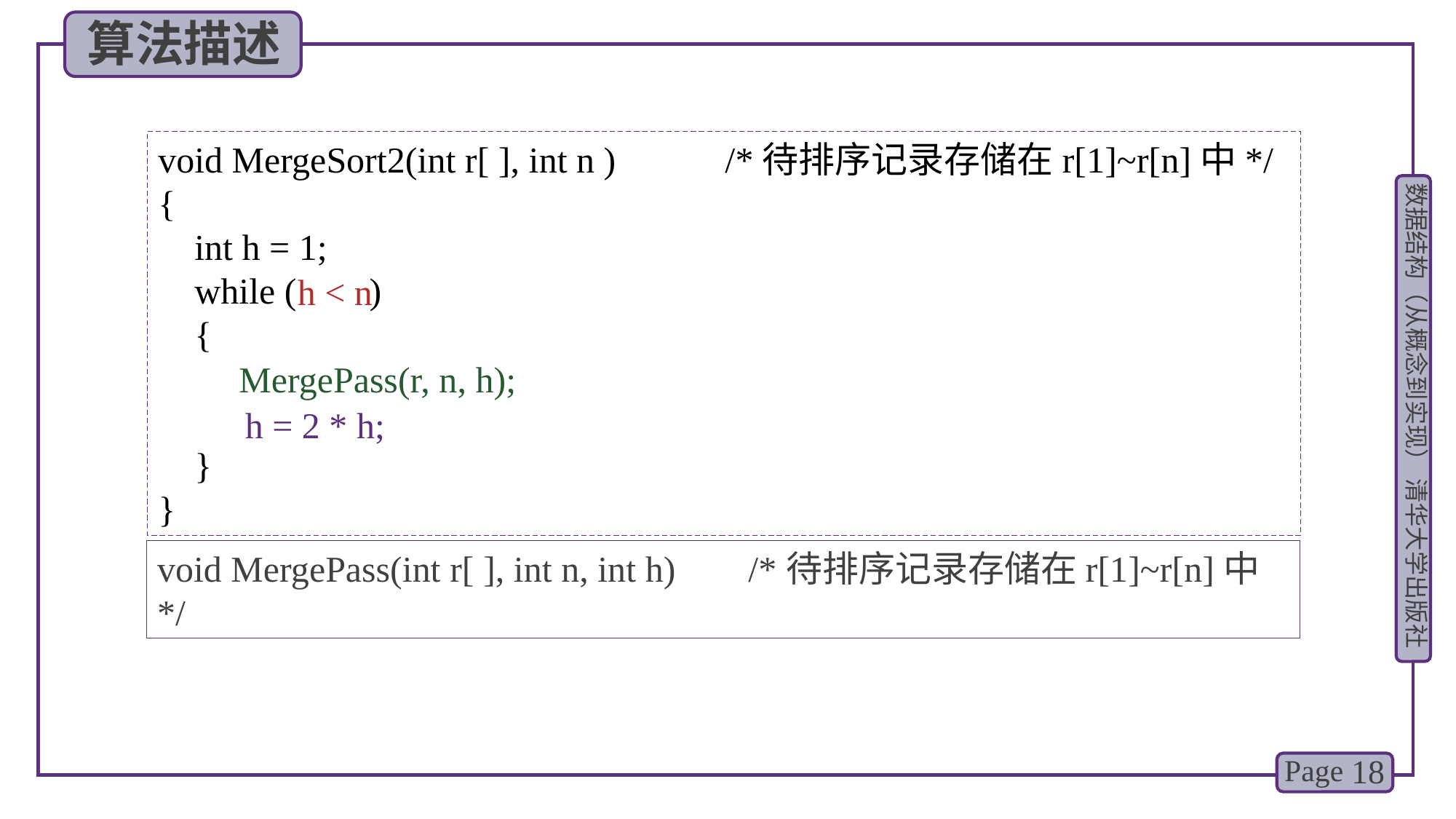

算法描述

void MergeSort2(int r[ ], int n )            /*待排序记录存储在r[1]~r[n]中*/
{
    int h = 1;
    while (        )
    {

    }
}
h < n
MergePass(r, n, h);
 h = 2 * h;
void MergePass(int r[ ], int n, int h)        /*待排序记录存储在r[1]~r[n]中*/